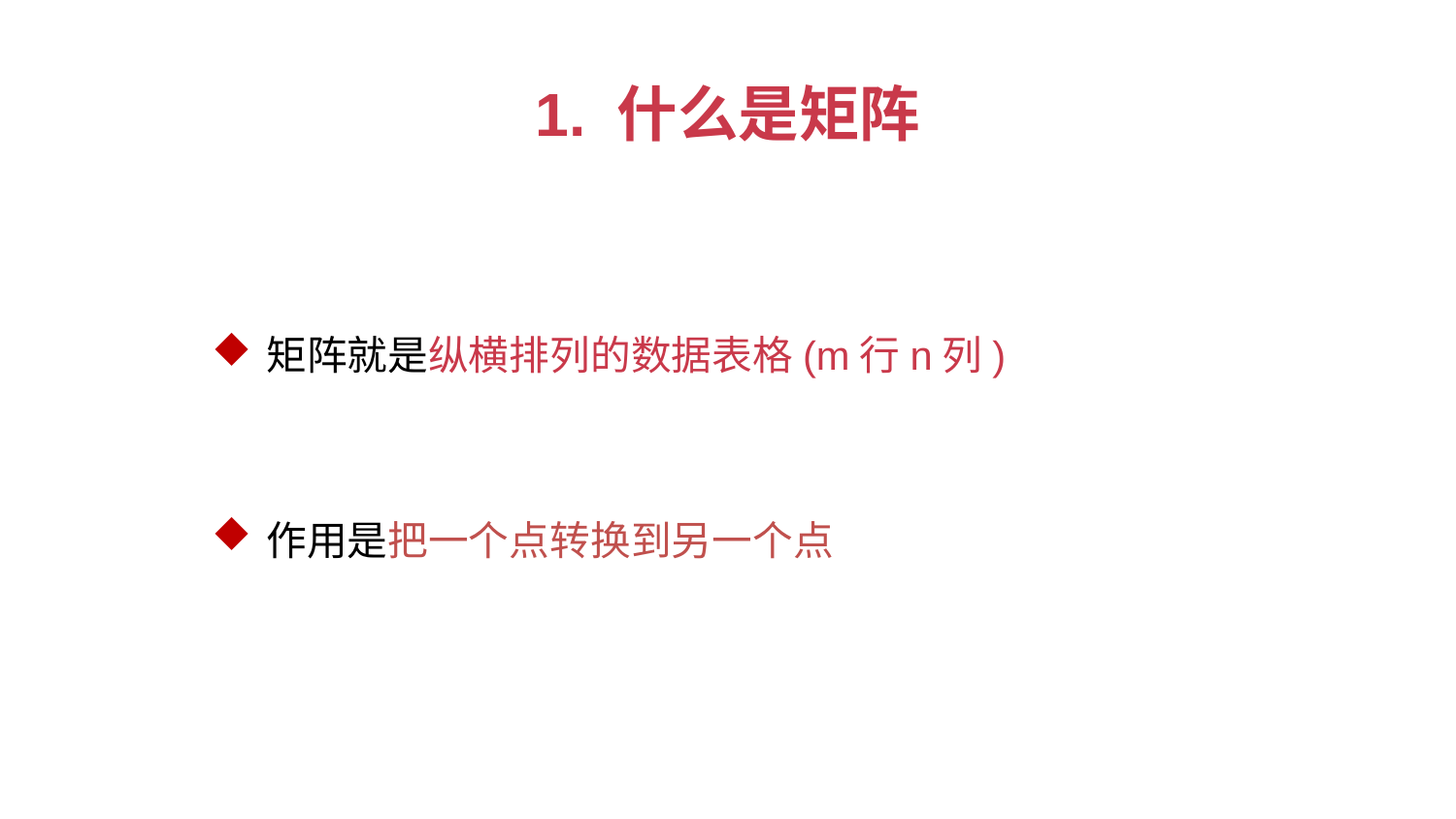

1. 什么是矩阵
矩阵就是纵横排列的数据表格(m行n列)
作用是把一个点转换到另一个点